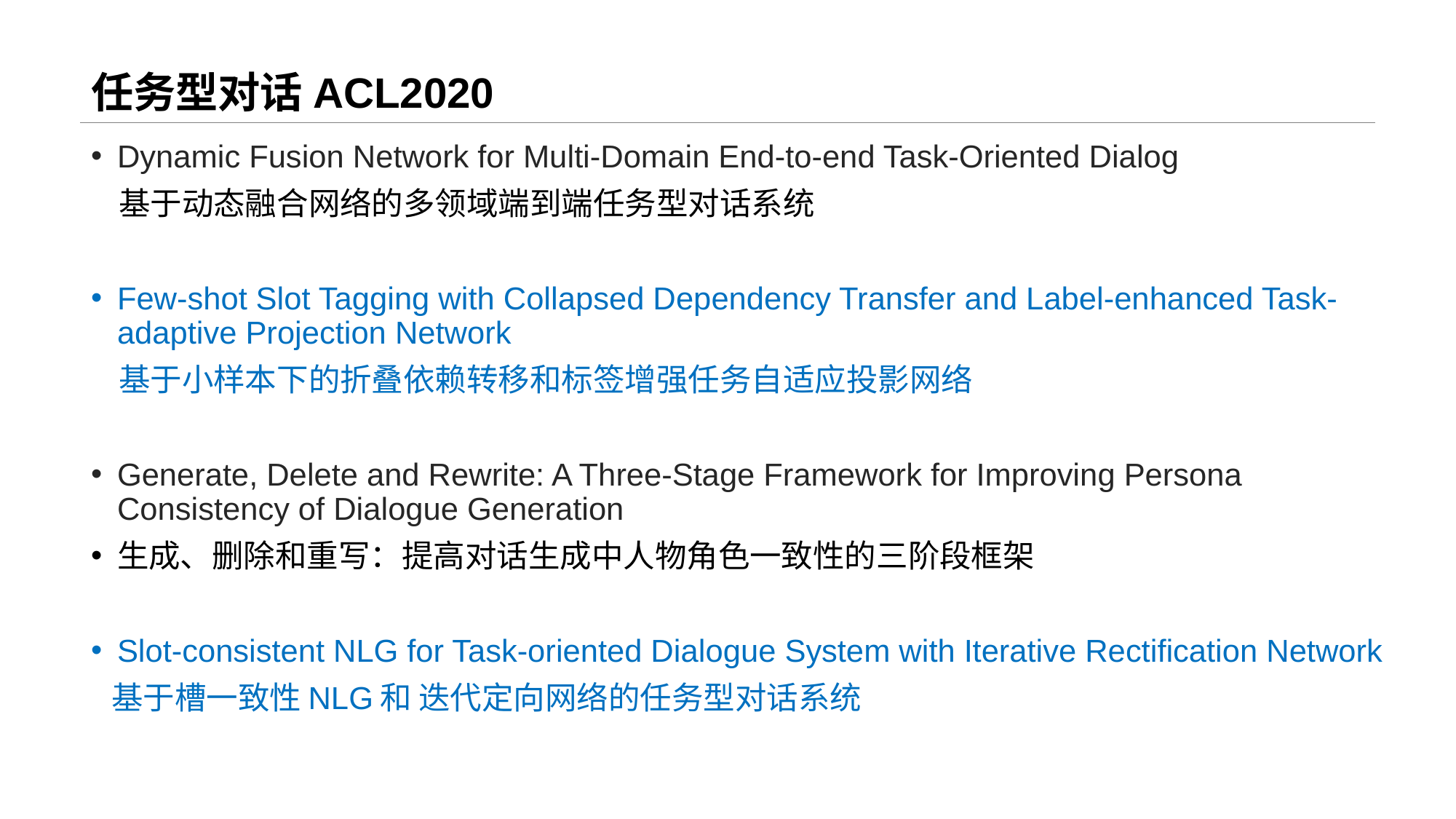

# 任务型对话ACL2020
Dynamic Fusion Network for Multi-Domain End-to-end Task-Oriented Dialog
   基于动态融合网络的多领域端到端任务型对话系统

Few-shot Slot Tagging with Collapsed Dependency Transfer and Label-enhanced Task-adaptive Projection Network
   基于小样本下的折叠依赖转移和标签增强任务自适应投影网络

Generate, Delete and Rewrite: A Three-Stage Framework for Improving Persona Consistency of Dialogue Generation
生成、删除和重写：提高对话生成中人物角色一致性的三阶段框架

Slot-consistent NLG for Task-oriented Dialogue System with Iterative Rectiﬁcation Network
  基于槽一致性NLG和 迭代定向网络的任务型对话系统

6